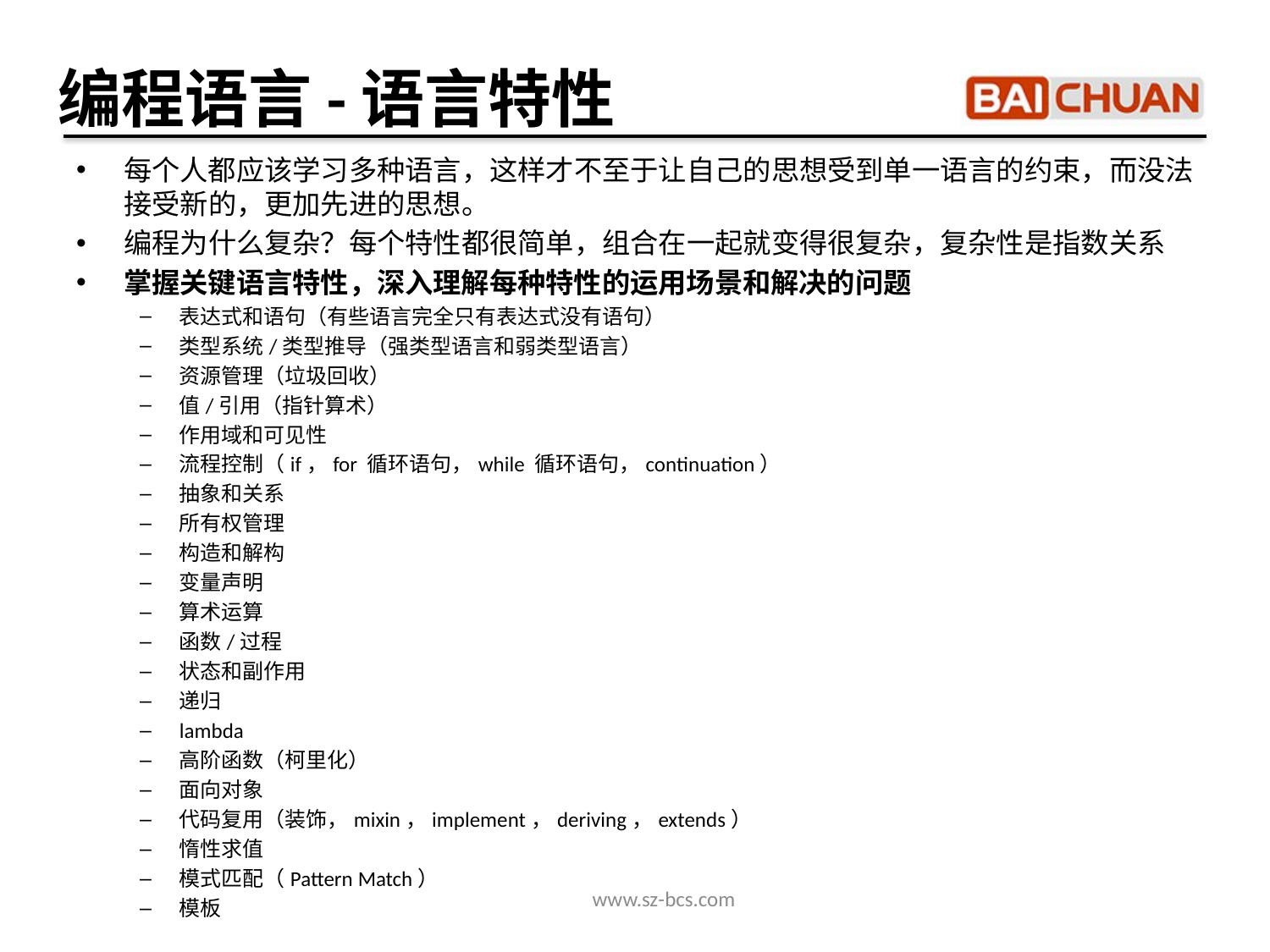

编程语言-语言特性
每个人都应该学习多种语言，这样才不至于让自己的思想受到单一语言的约束，而没法接受新的，更加先进的思想。
编程为什么复杂？每个特性都很简单，组合在一起就变得很复杂，复杂性是指数关系
掌握关键语言特性，深入理解每种特性的运用场景和解决的问题
表达式和语句（有些语言完全只有表达式没有语句）
类型系统/类型推导（强类型语言和弱类型语言）
资源管理（垃圾回收）
值/引用（指针算术）
作用域和可见性
流程控制（if，for 循环语句，while 循环语句，continuation）
抽象和关系
所有权管理
构造和解构
变量声明
算术运算
函数/过程
状态和副作用
递归
lambda
高阶函数（柯里化）
面向对象
代码复用（装饰，mixin，implement，deriving，extends）
惰性求值
模式匹配（Pattern Match）
模板

www.sz-bcs.com